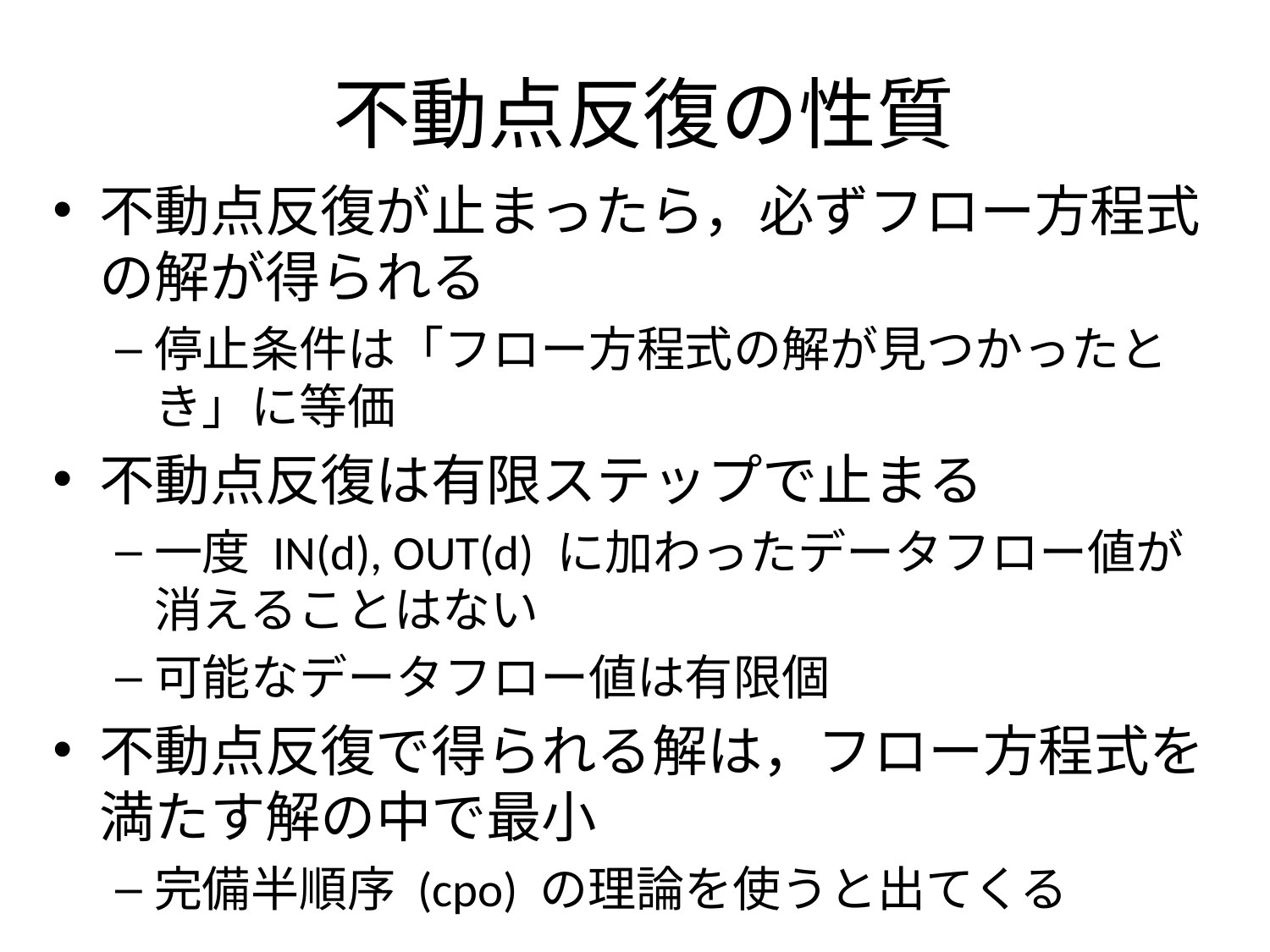

# 不動点反復の性質
不動点反復が止まったら，必ずフロー方程式の解が得られる
停止条件は「フロー方程式の解が見つかったとき」に等価
不動点反復は有限ステップで止まる
一度 IN(d), OUT(d) に加わったデータフロー値が
消えることはない
可能なデータフロー値は有限個
不動点反復で得られる解は，フロー方程式を
満たす解の中で最小
完備半順序 (cpo) の理論を使うと出てくる